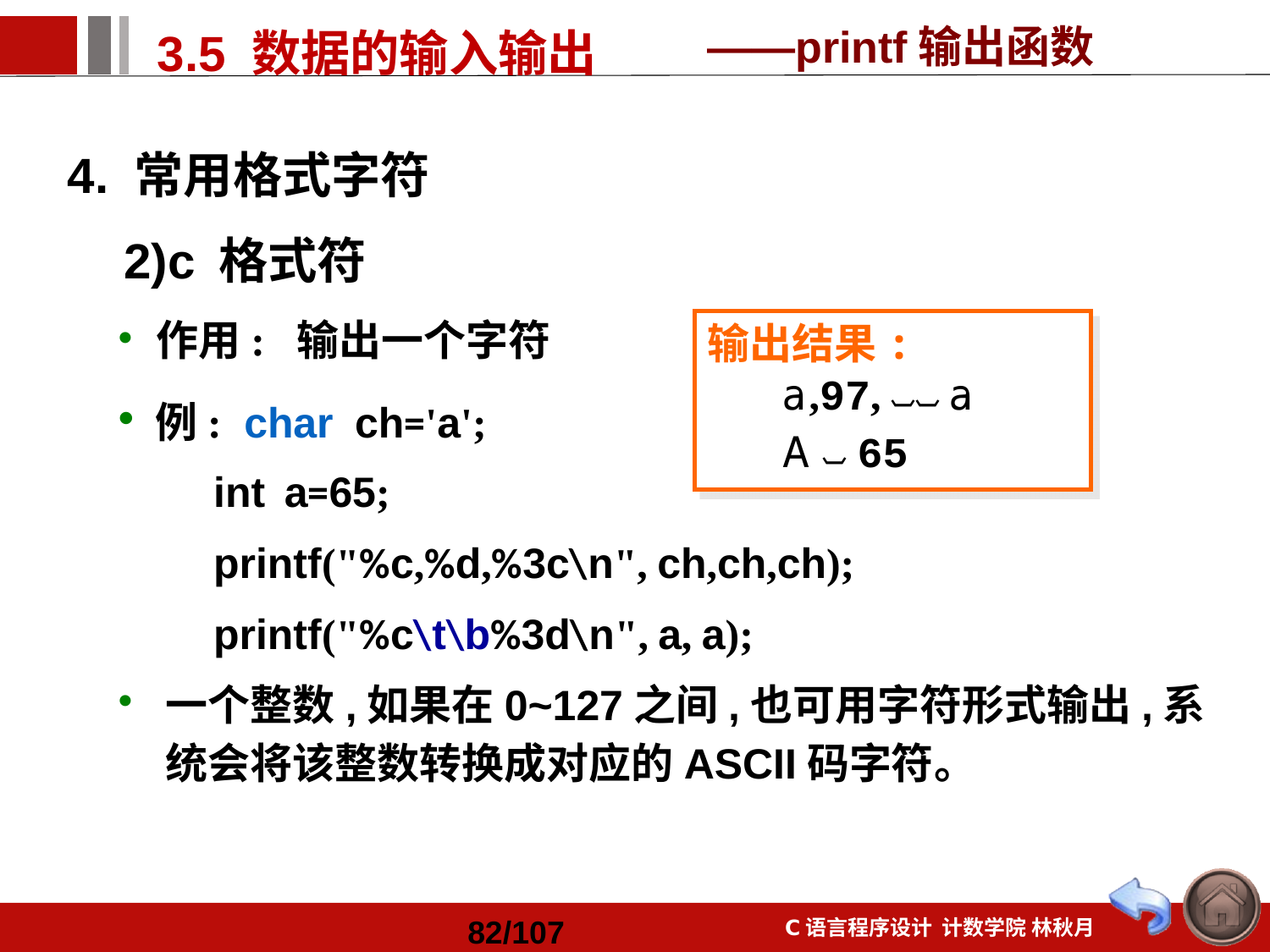

——printf输出函数
4. 常用格式字符
2)c 格式符
作用:  输出一个字符
例:  char  ch='a';
          int  a=65;
          printf("%c,%d,%3c\n", ch,ch,ch);
          printf("%c\t\b%3d\n", a, a);
一个整数,如果在0~127之间,也可用字符形式输出,系统会将该整数转换成对应的ASCII码字符。
输出结果:
   a,97,︺︺a
   A︺65